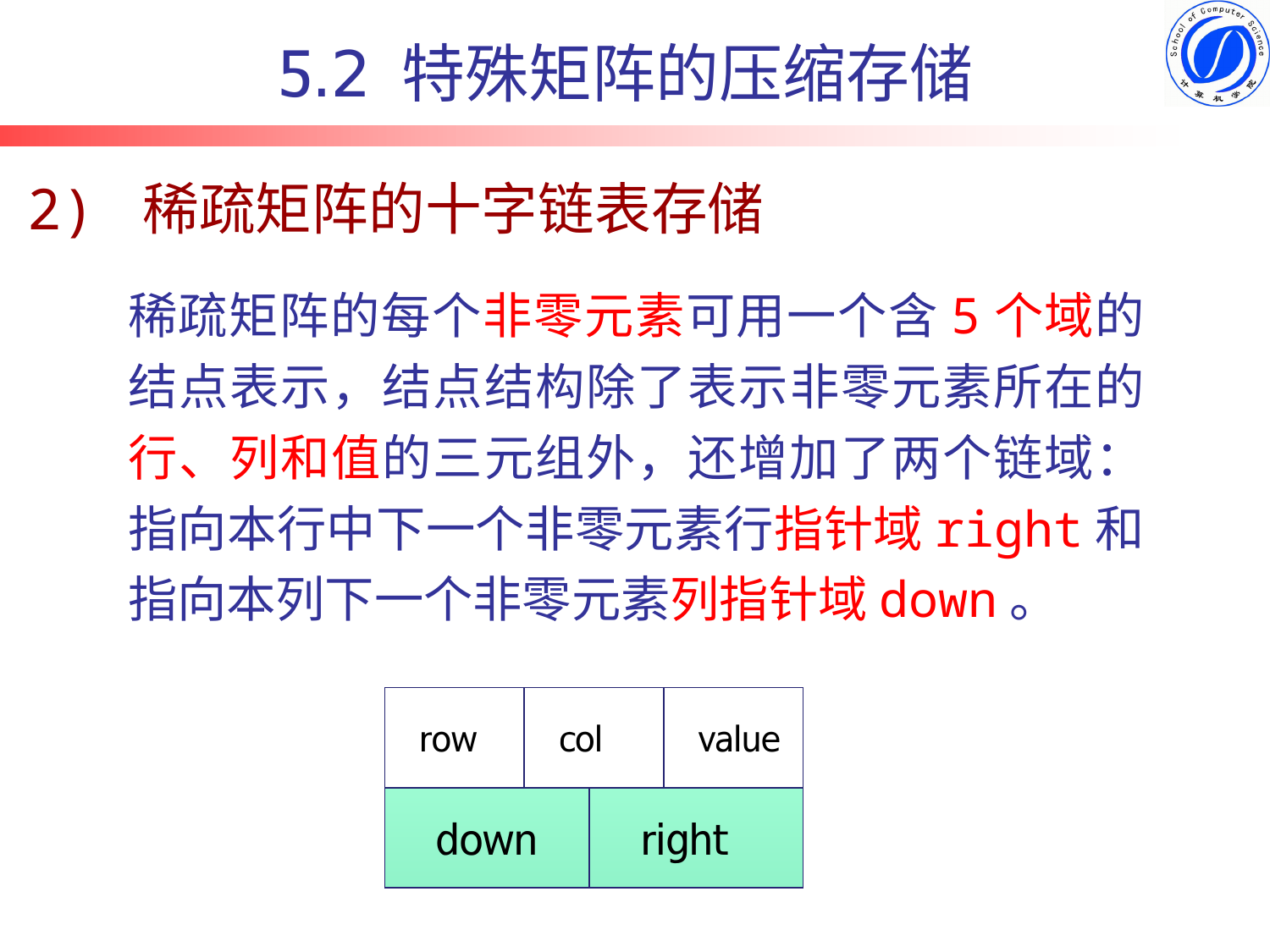

5.2 特殊矩阵的压缩存储
2) 稀疏矩阵的十字链表存储
稀疏矩阵的每个非零元素可用一个含5个域的结点表示，结点结构除了表示非零元素所在的行、列和值的三元组外，还增加了两个链域：指向本行中下一个非零元素行指针域right和指向本列下一个非零元素列指针域down。
  row
  col
  value
   down
   right